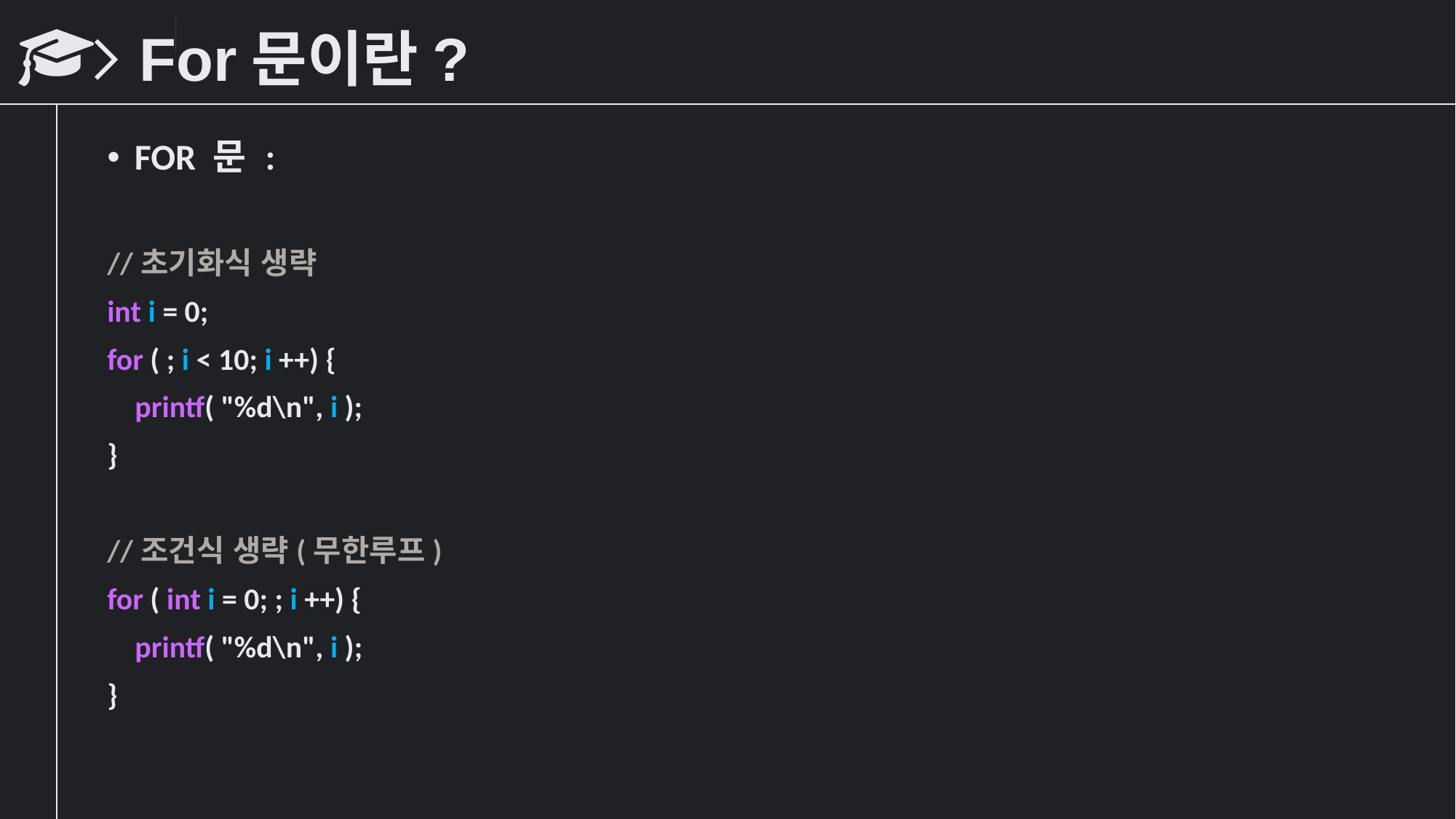

# For문이란?
FOR 문 :

//초기화식 생략
int i = 0;
for ( ; i < 10; i ++) {
    printf( "%d\n", i );
}

//조건식 생략(무한루프)
for ( int i = 0; ; i ++) {
    printf( "%d\n", i );
}